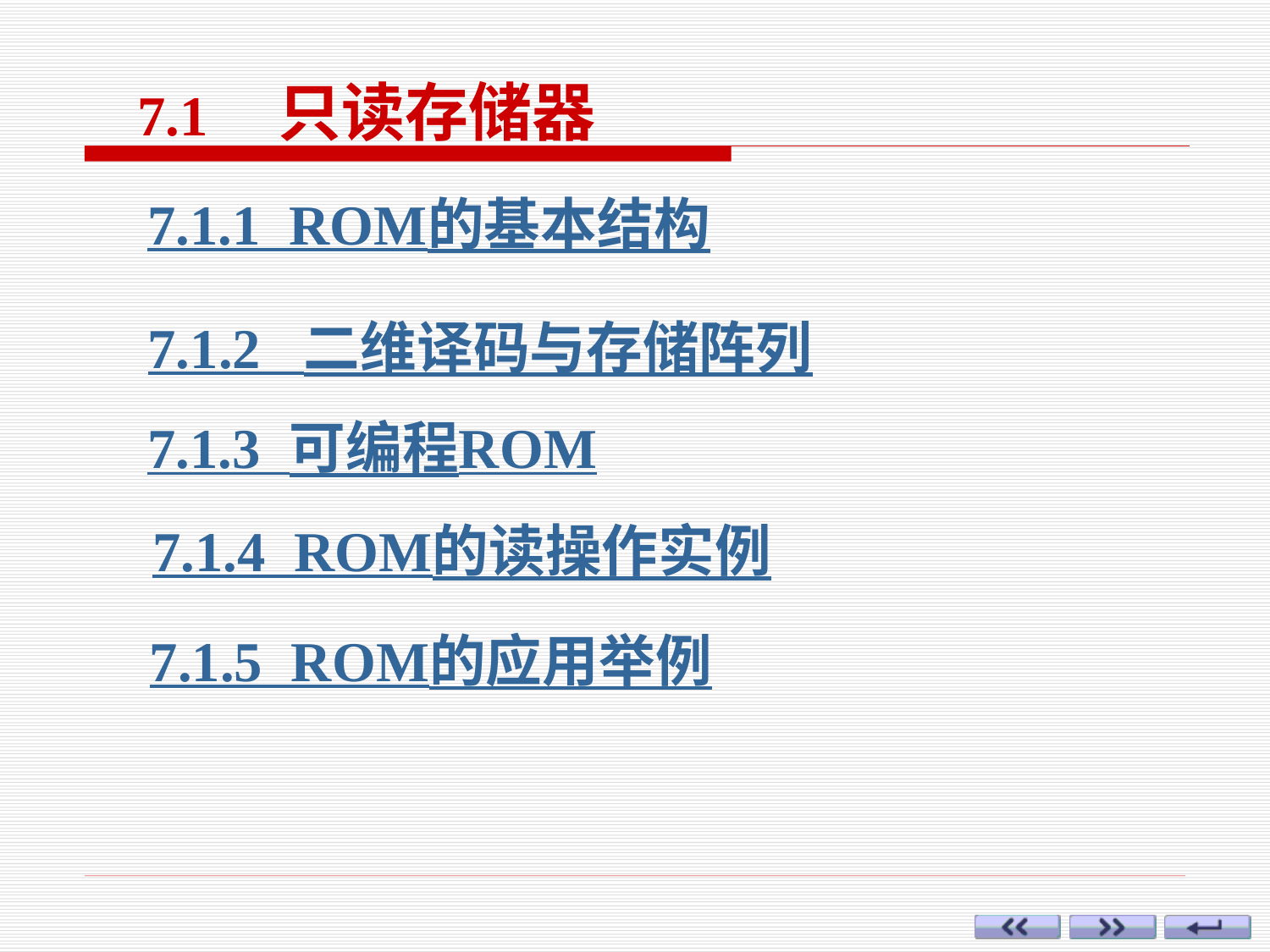

7.1    只读存储器
7.1.1  ROM的基本结构
7.1.2   二维译码与存储阵列
7.1.3  可编程ROM
7.1.4  ROM的读操作实例
7.1.5  ROM的应用举例